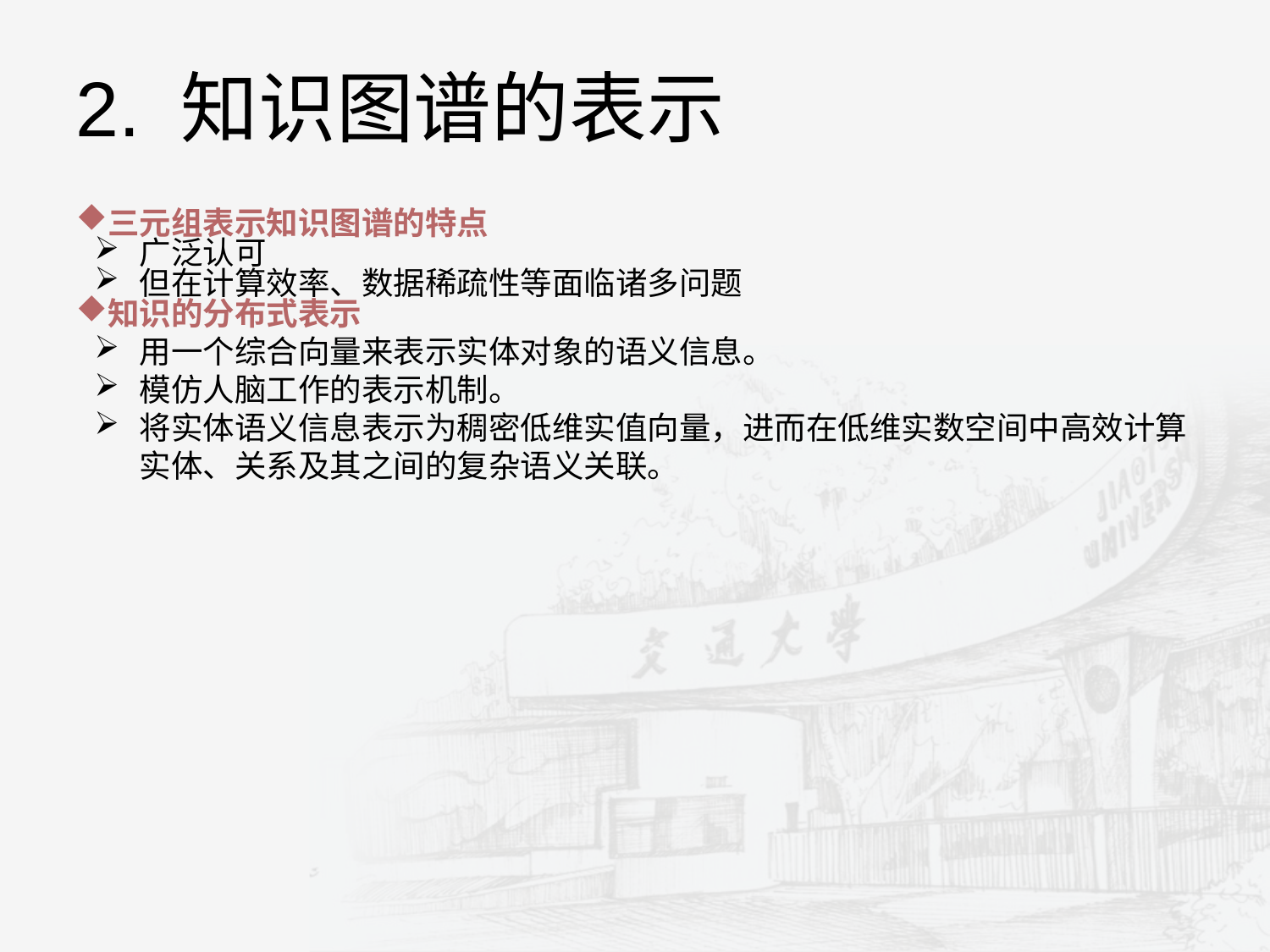

2. 知识图谱的表示
三元组表示知识图谱的特点
广泛认可
但在计算效率、数据稀疏性等面临诸多问题
知识的分布式表示
用一个综合向量来表示实体对象的语义信息。
模仿人脑工作的表示机制。
将实体语义信息表示为稠密低维实值向量，进而在低维实数空间中高效计算实体、关系及其之间的复杂语义关联。
55